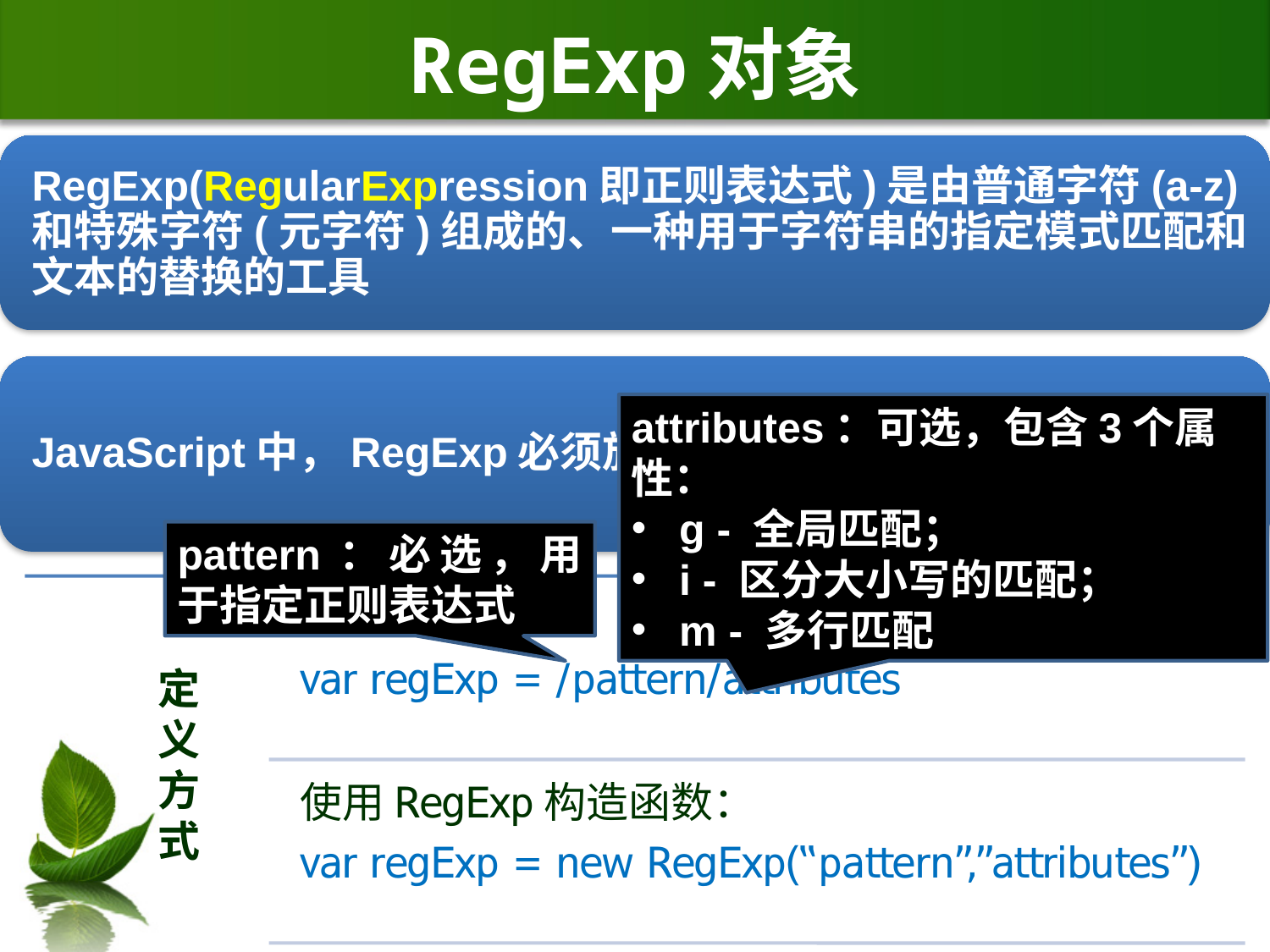

# RegExp对象
RegExp(RegularExpression即正则表达式)是由普通字符(a-z)和特殊字符(元字符)组成的、一种用于字符串的指定模式匹配和文本的替换的工具
JavaScript中，RegExp必须放在2条斜线“//”之间
attributes：可选，包含3个属性：
g - 全局匹配；
i - 区分大小写的匹配；
m - 多行匹配
pattern：必选，用于指定正则表达式
定
义
方
式
使用直接量：
var regExp = /pattern/attributes
使用RegExp构造函数：
var regExp = new RegExp(“pattern”,”attributes”)